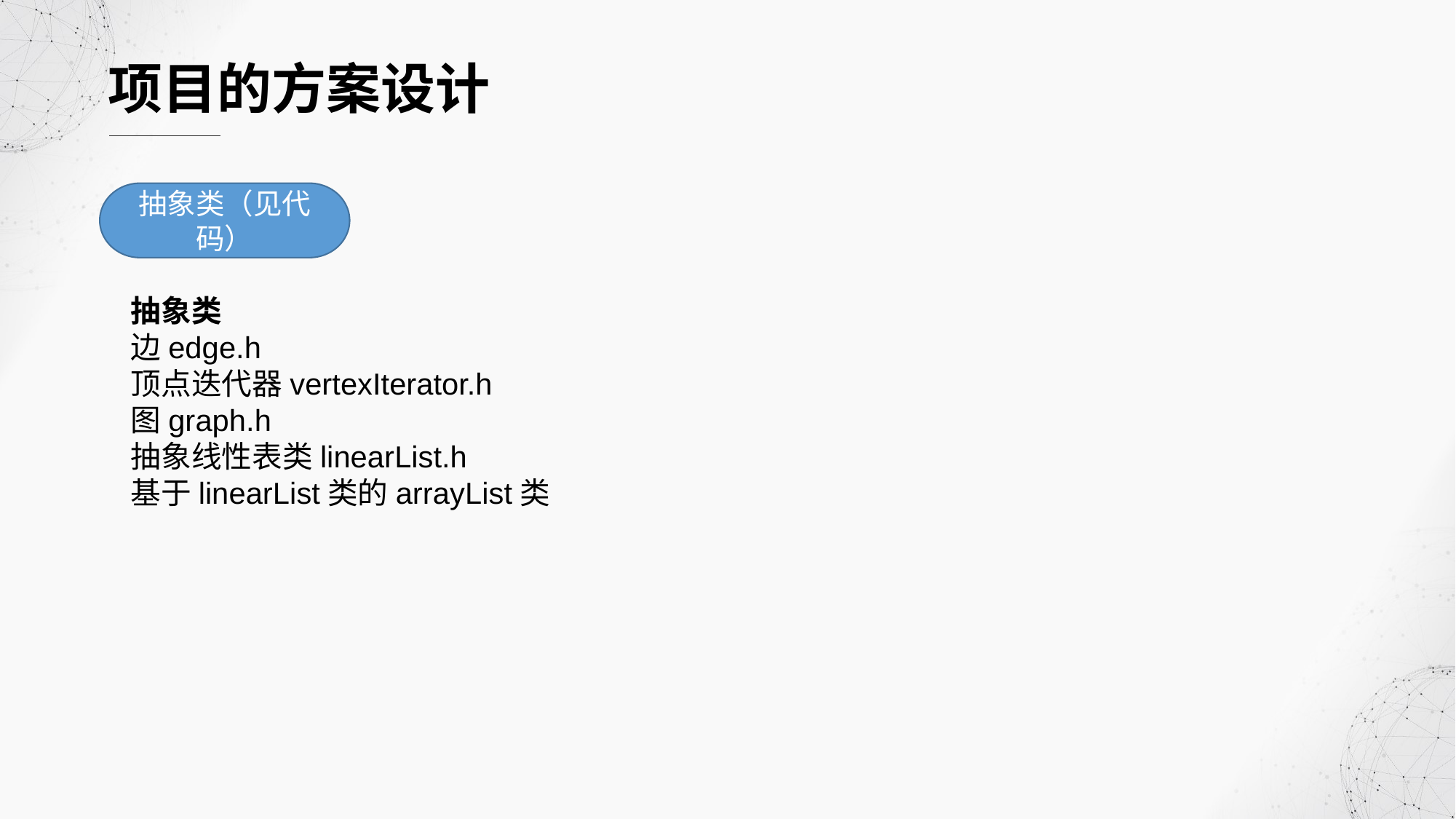

项目的方案设计
抽象类（见代码）
抽象类
边edge.h
顶点迭代器vertexIterator.h
图graph.h
抽象线性表类linearList.h
基于linearList类的arrayList类